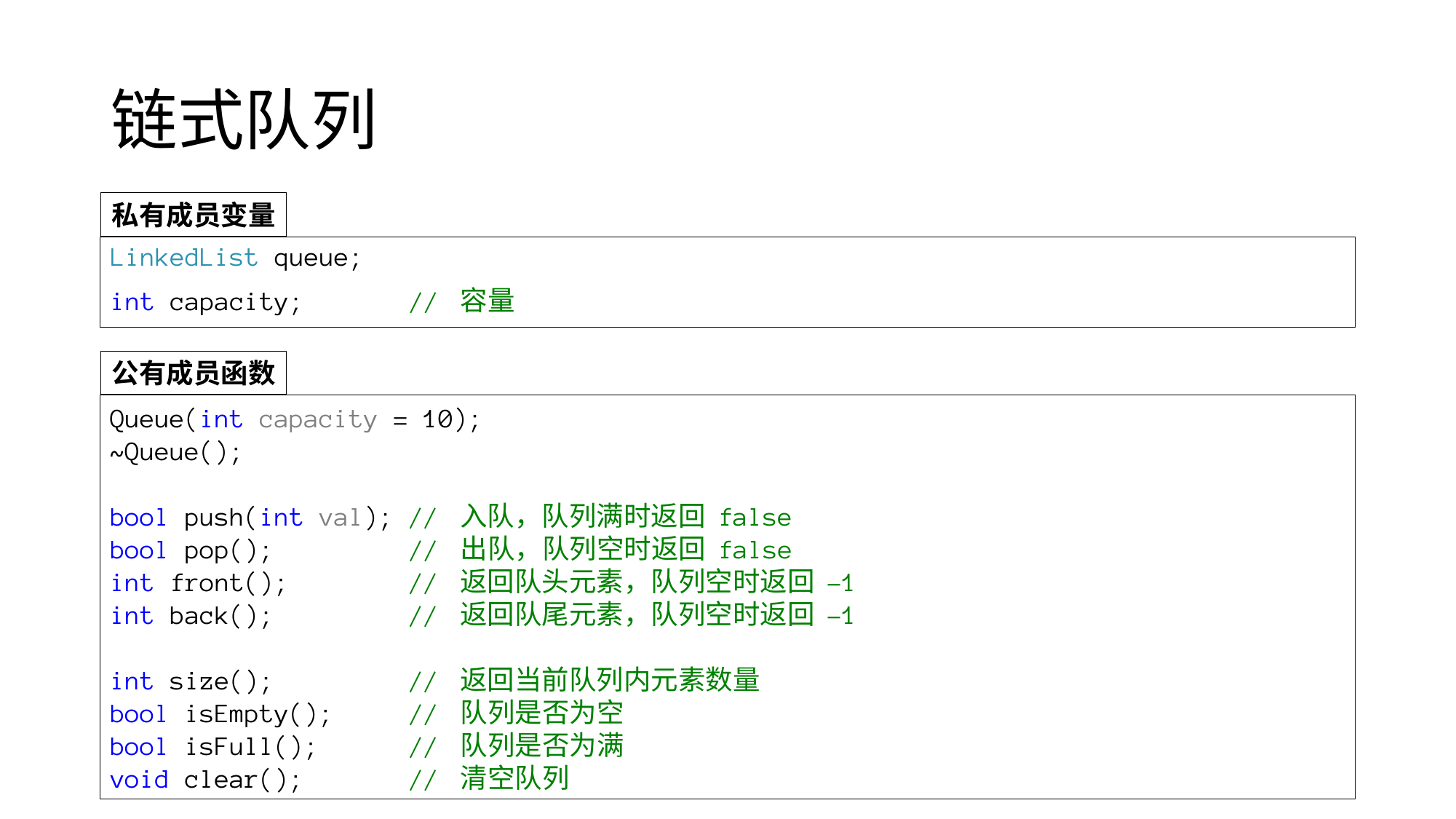

# 链式队列
私有成员变量
LinkedList queue;
int capacity;       // 容量
公有成员函数
Queue(int capacity = 10);
~Queue();

bool push(int val); // 入队，队列满时返回 false
bool pop();         // 出队，队列空时返回 false
int front();        // 返回队头元素，队列空时返回 -1
int back();         // 返回队尾元素，队列空时返回 -1

int size();         // 返回当前队列内元素数量
bool isEmpty();     // 队列是否为空
bool isFull();      // 队列是否为满
void clear();       // 清空队列